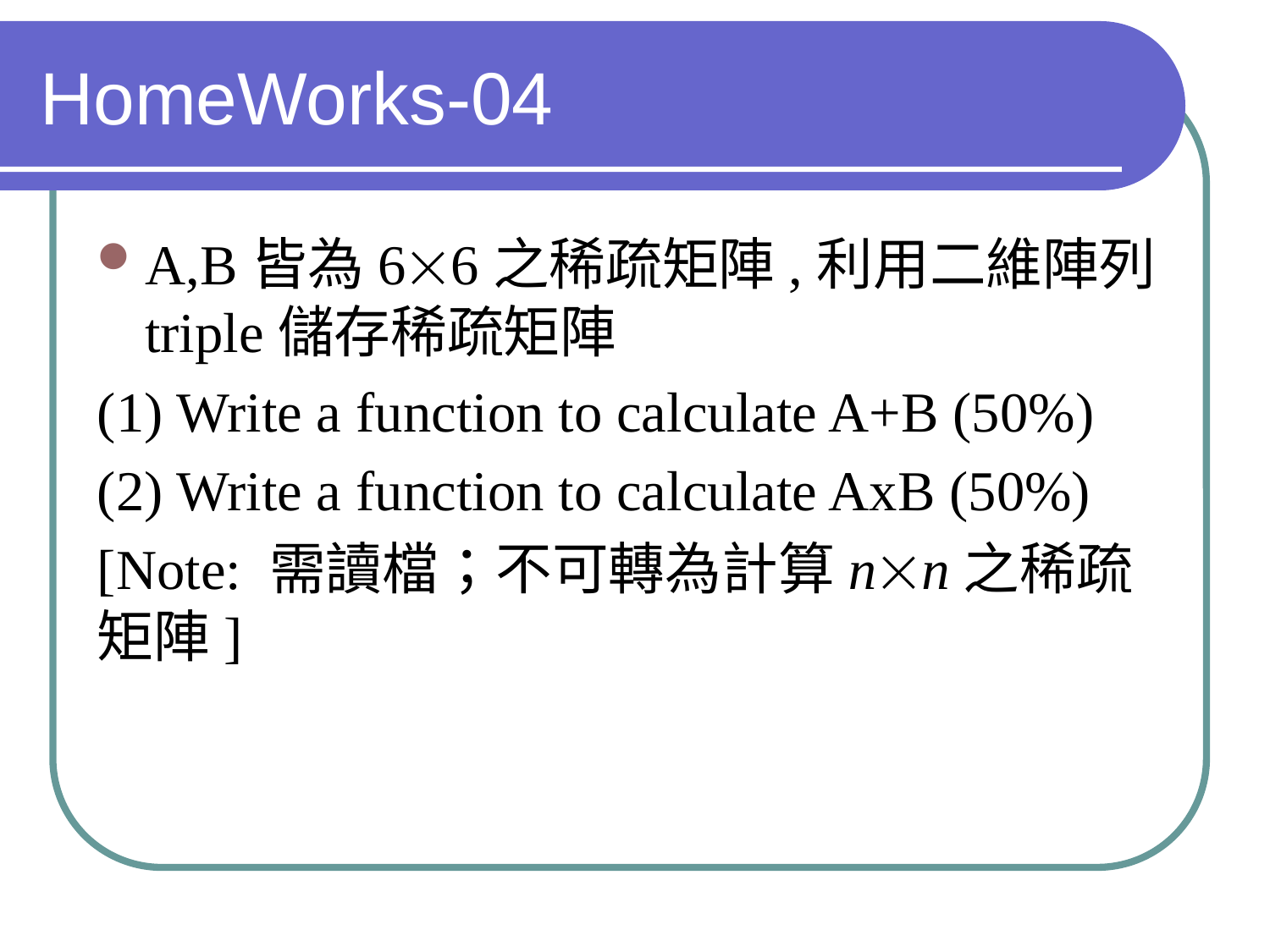

# HomeWorks-04
A,B皆為6×6之稀疏矩陣,利用二維陣列triple儲存稀疏矩陣
(1) Write a function to calculate A+B (50%)
(2) Write a function to calculate AxB (50%)
[Note: 需讀檔；不可轉為計算n×n之稀疏矩陣]